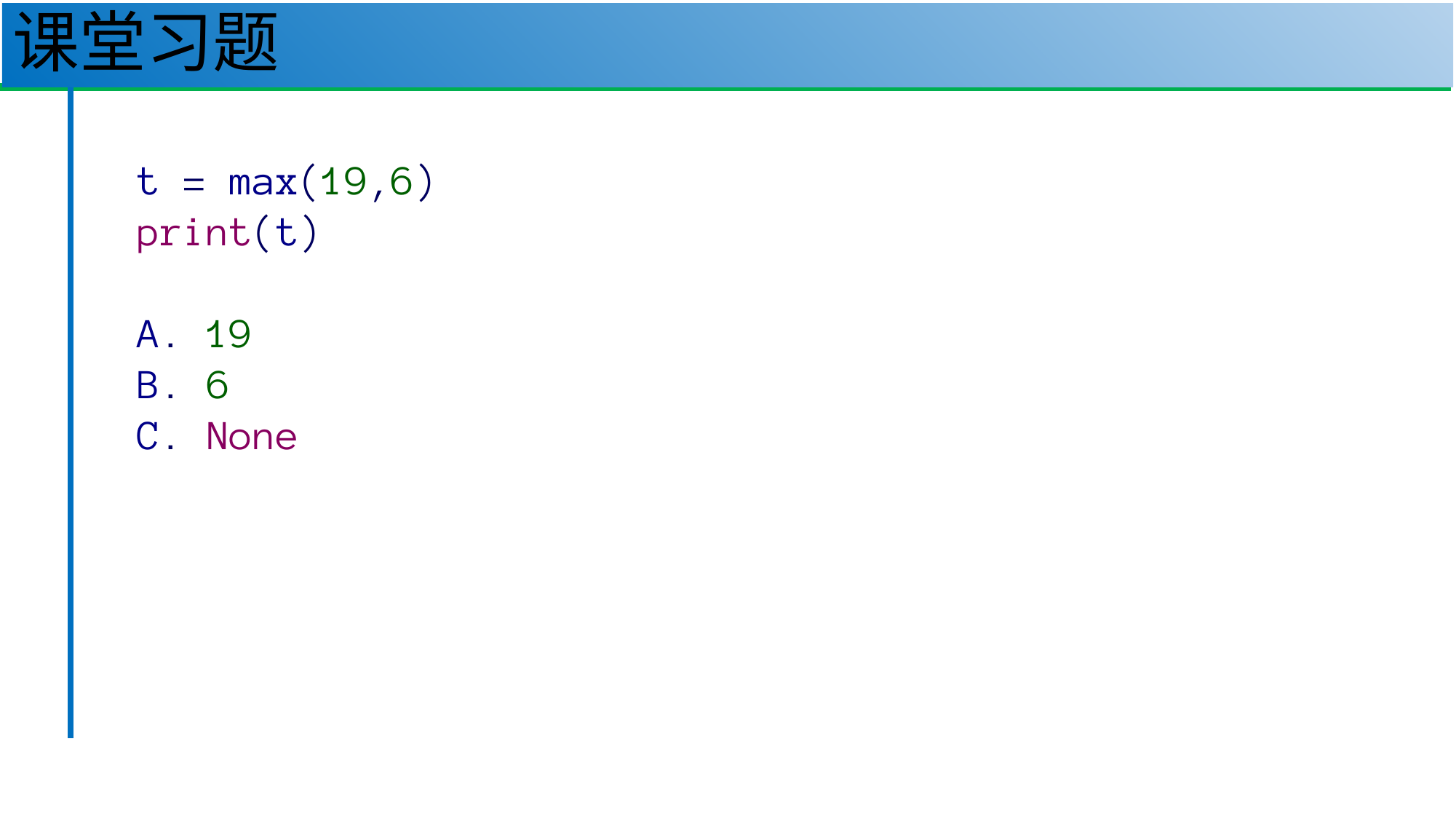

# 课堂习题
22
t = max(19,6)
print(t)

A. 19
B. 6
C. None